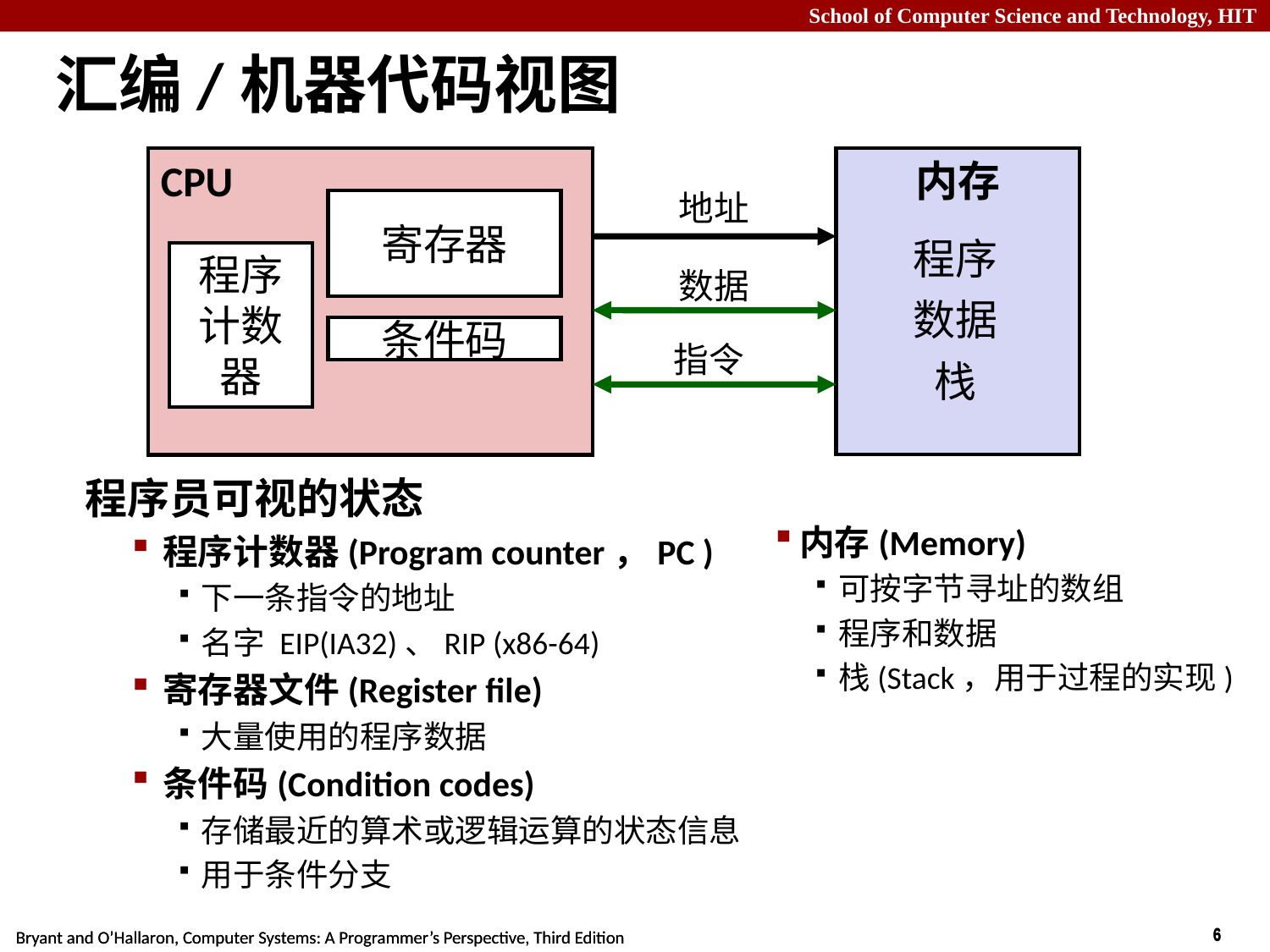

# 汇编/机器代码视图
CPU
内存
地址
寄存器
程序
数据
栈

程序计数器
数据

条件码
指令

程序员可视的状态
程序计数器(Program counter，PC )
下一条指令的地址
名字 EIP(IA32)、RIP (x86-64)
寄存器文件(Register file)
大量使用的程序数据
条件码(Condition codes)
存储最近的算术或逻辑运算的状态信息
用于条件分支
内存(Memory)
可按字节寻址的数组
程序和数据
栈(Stack，用于过程的实现)